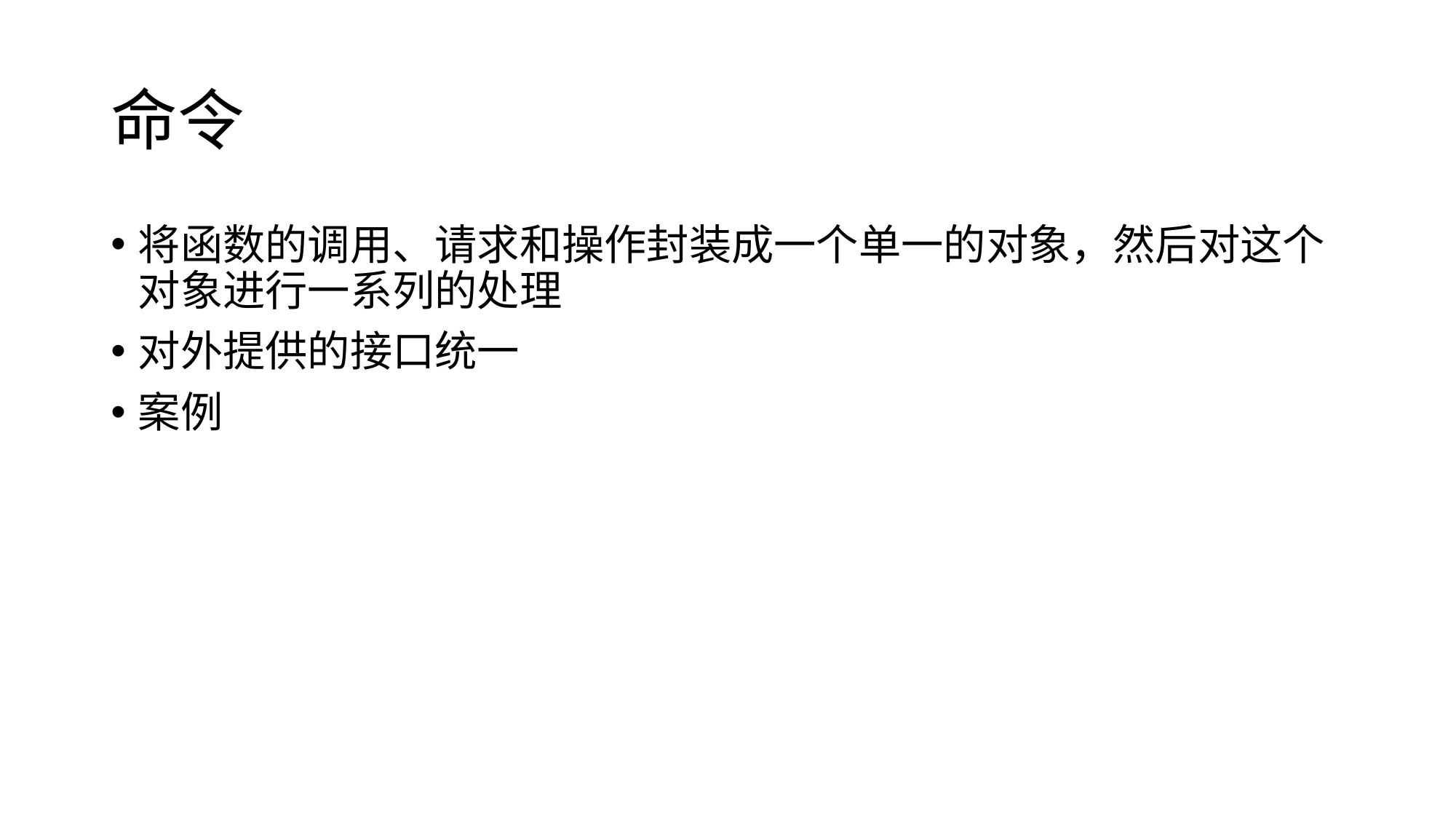

# 命令
将函数的调用、请求和操作封装成一个单一的对象，然后对这个对象进行一系列的处理
对外提供的接口统一
案例